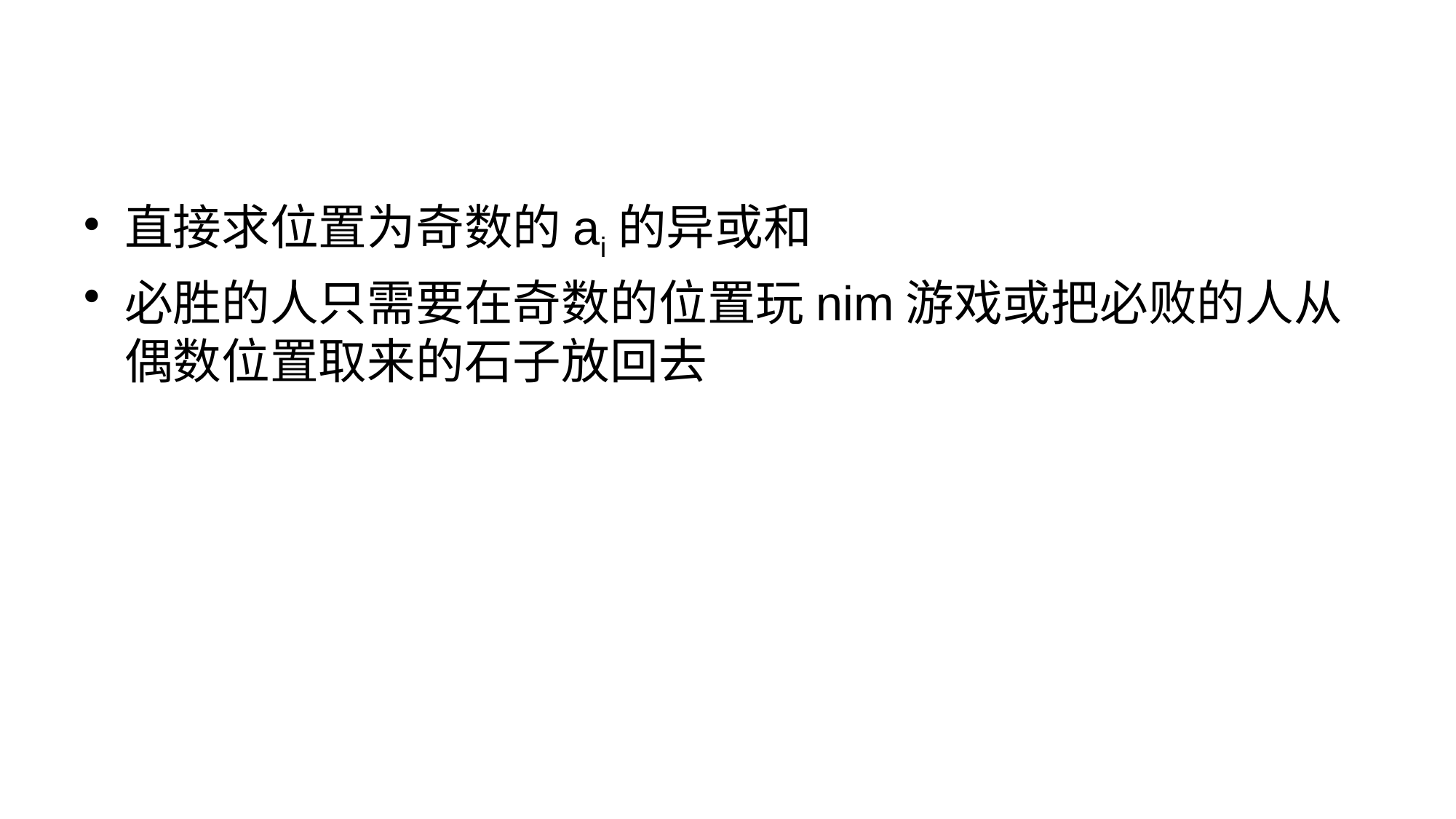

#
直接求位置为奇数的ai的异或和
必胜的人只需要在奇数的位置玩nim游戏或把必败的人从偶数位置取来的石子放回去